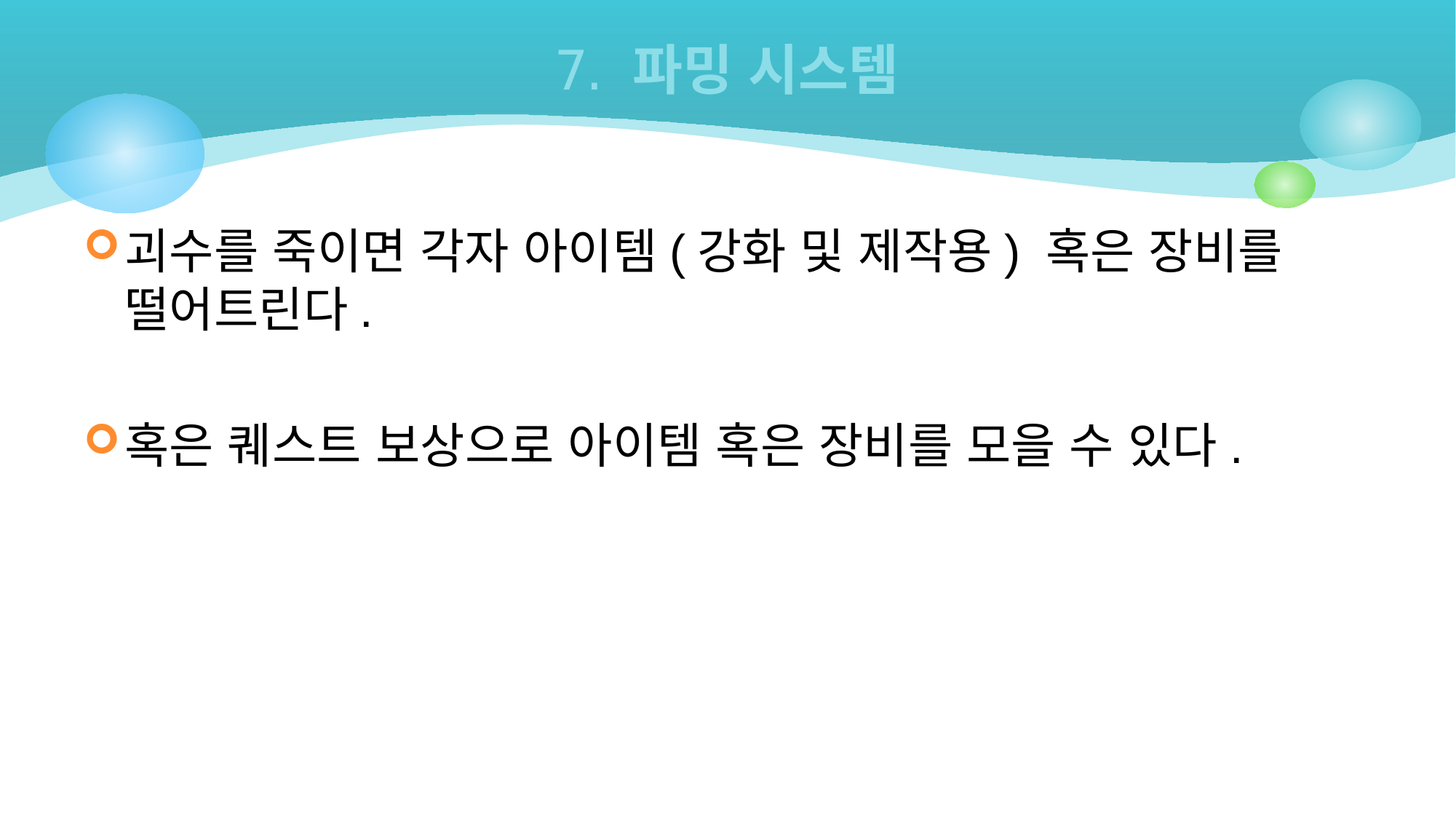

# 7. 파밍 시스템
괴수를 죽이면 각자 아이템(강화 및 제작용) 혹은 장비를 떨어트린다.

혹은 퀘스트 보상으로 아이템 혹은 장비를 모을 수 있다.